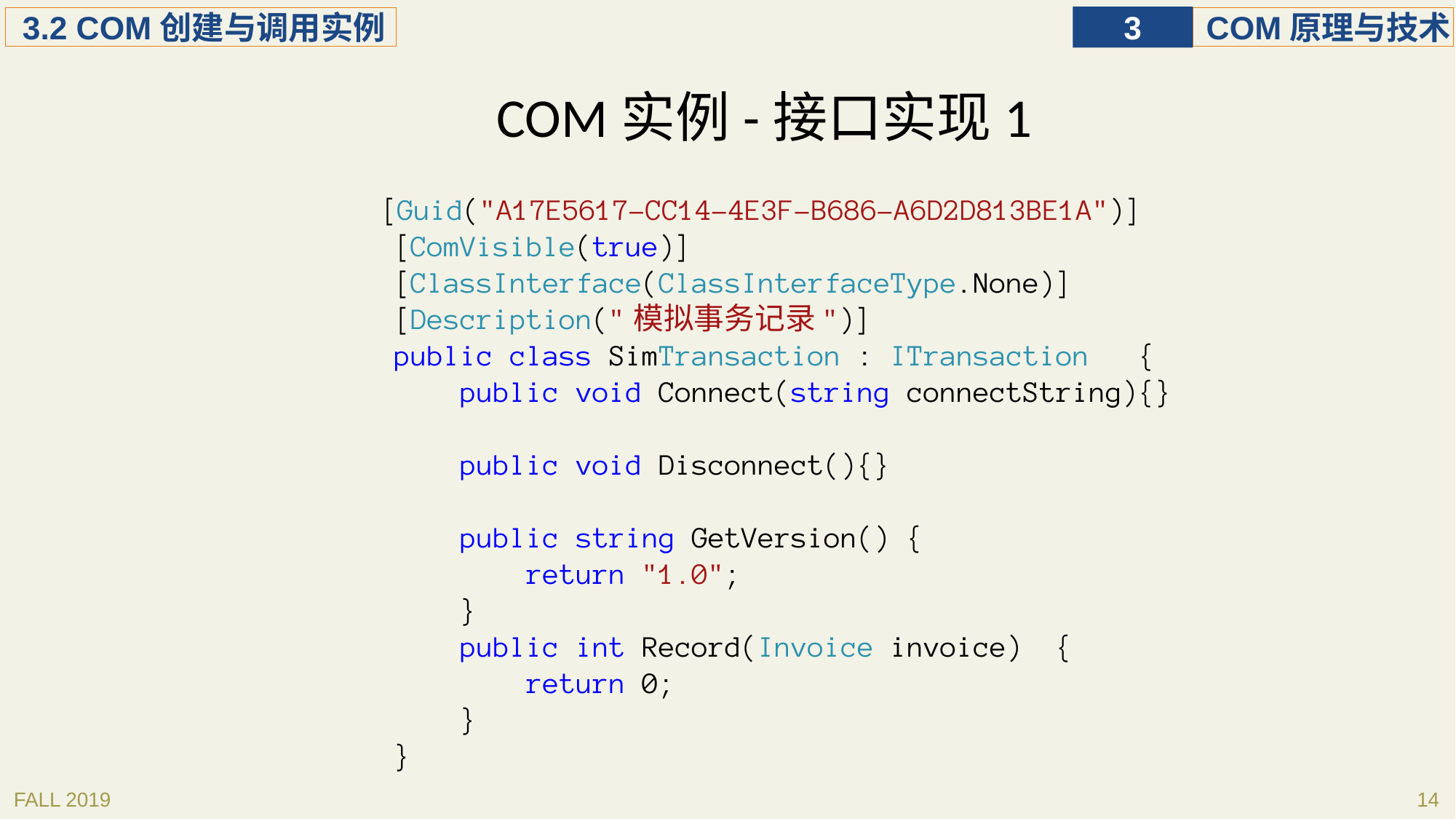

COM实例-接口实现1
    [Guid("A17E5617-CC14-4E3F-B686-A6D2D813BE1A")]
    [ComVisible(true)]
    [ClassInterface(ClassInterfaceType.None)]
    [Description("模拟事务记录")]
    public class SimTransaction : ITransaction   {
        public void Connect(string connectString){}
        public void Disconnect(){}

        public string GetVersion() {
            return "1.0";
        }
        public int Record(Invoice invoice)  {
            return 0;
        }
    }